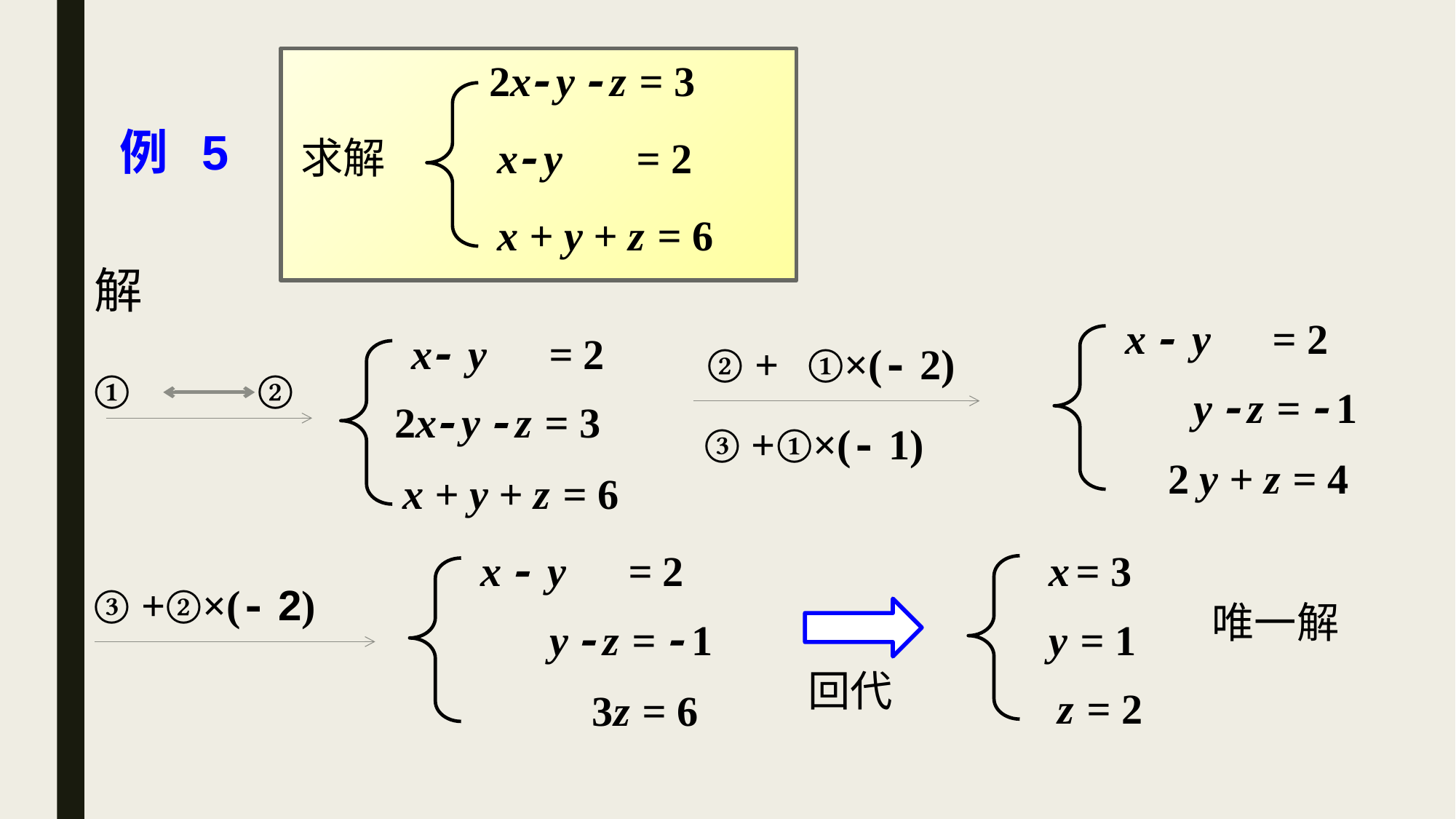

2x− y − z  = 3

例  5
求解
x− y            = 2
x + y + z  = 6
解
x −  y          = 2
x−  y          = 2

② +
①×(- 2)

①
②
y − z  = − 1
2x− y − z  = 3
③ +①×(- 1)
2 y + z  = 4
x + y + z  = 6
x −  y          = 2
x = 3

③ +②×(- 2)
唯一解

y − z  = − 1
y  = 1
回代
z  = 2
3z  = 6